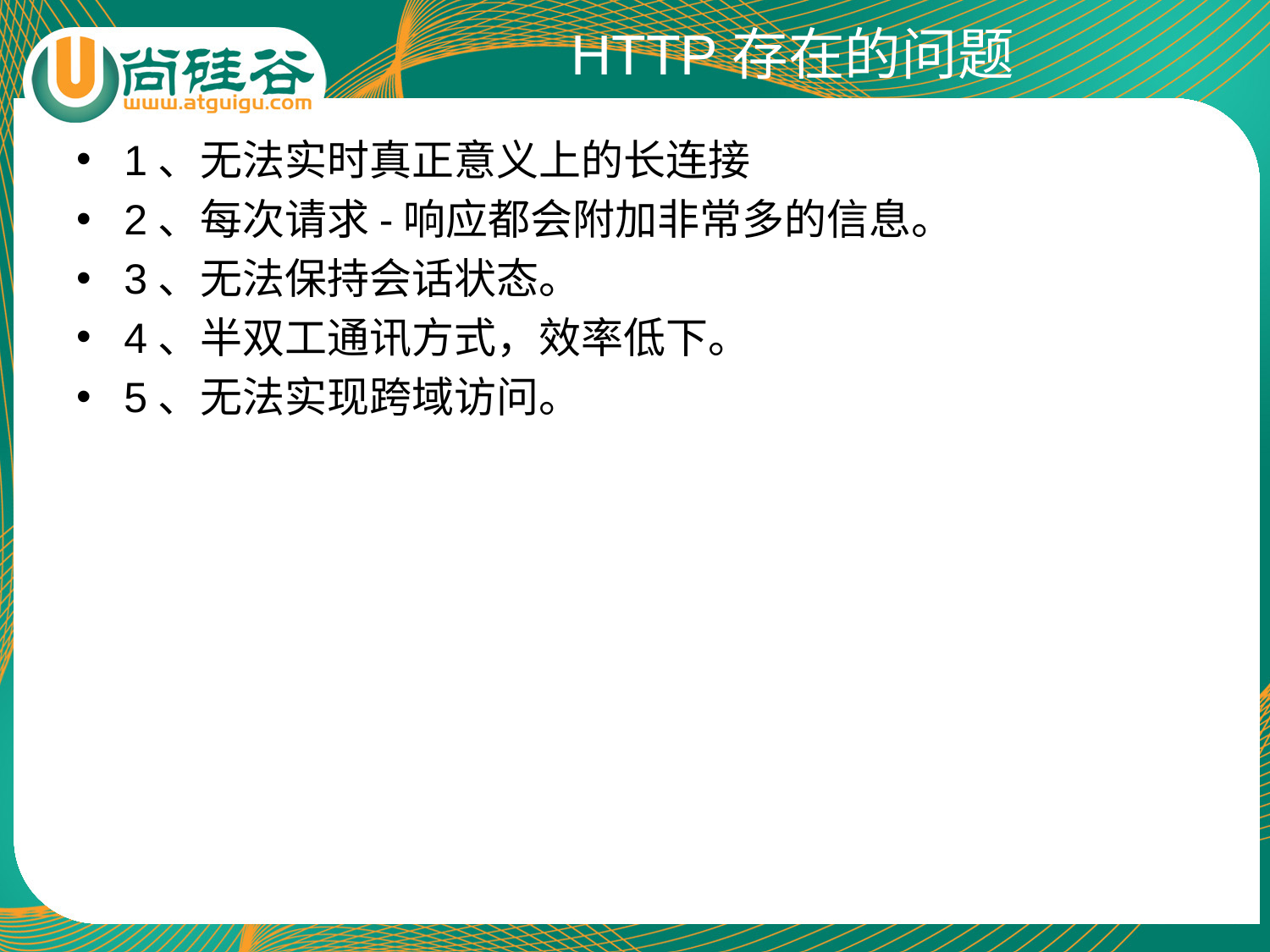

# HTTP存在的问题
1、无法实时真正意义上的长连接
2、每次请求-响应都会附加非常多的信息。
3、无法保持会话状态。
4、半双工通讯方式，效率低下。
5、无法实现跨域访问。